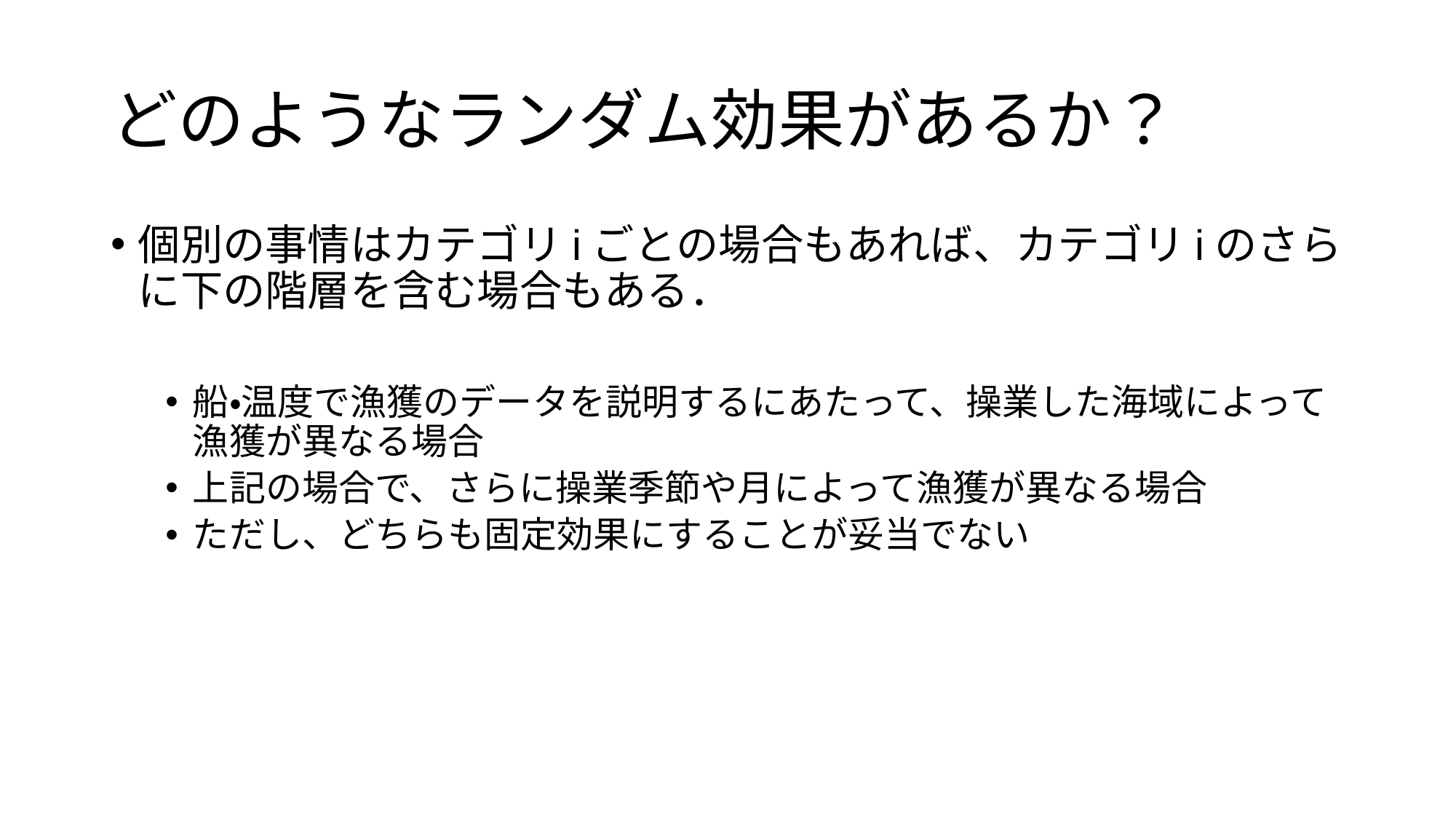

# どのようなランダム効果があるか？
個別の事情はカテゴリiごとの場合もあれば、カテゴリiのさらに下の階層を含む場合もある．

船・温度で漁獲のデータを説明するにあたって、操業した海域によって漁獲が異なる場合
上記の場合で、さらに操業季節や月によって漁獲が異なる場合
ただし、どちらも固定効果にすることが妥当でない